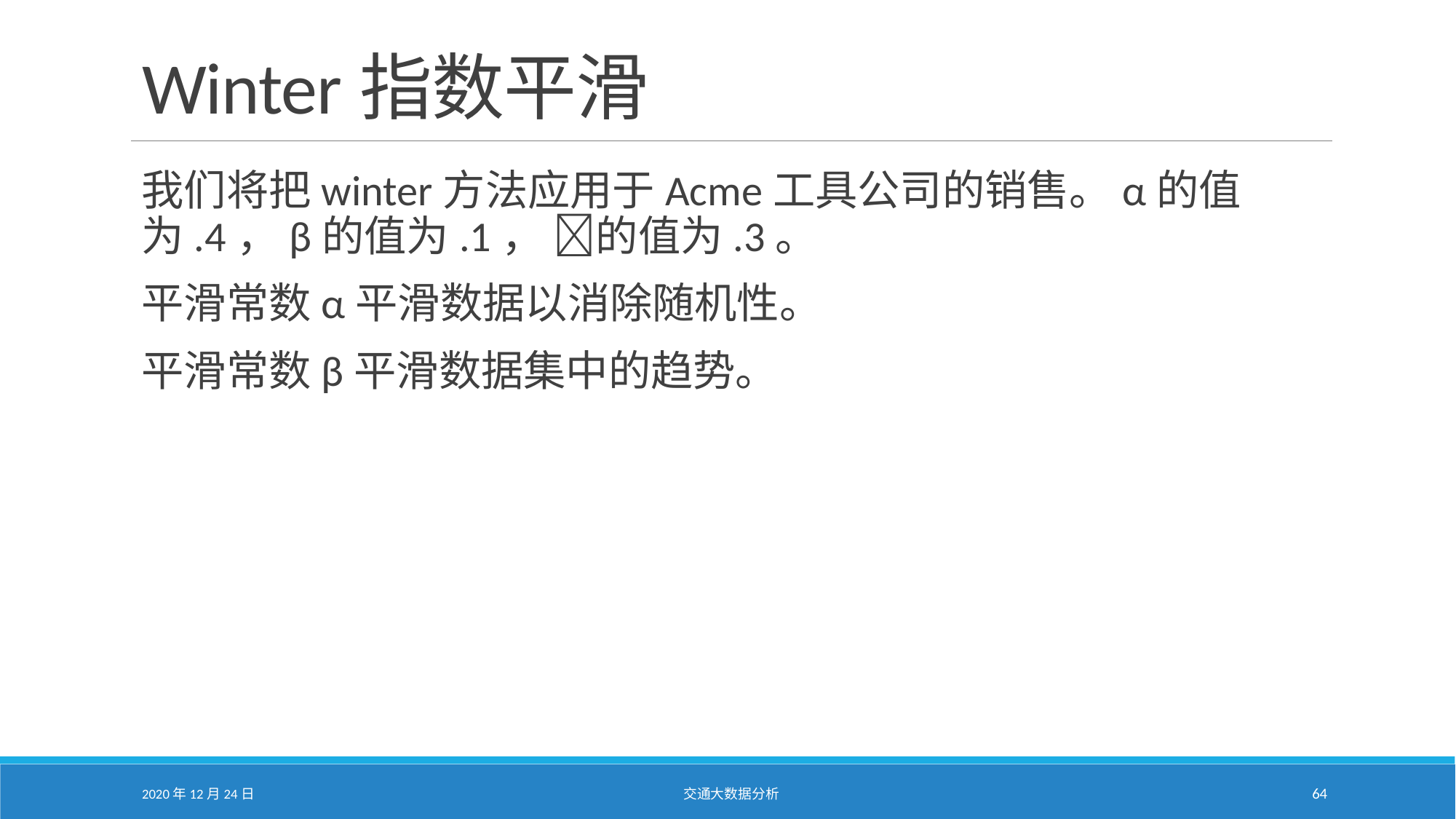

# Winter指数平滑
我们将把winter方法应用于Acme工具公司的销售。α的值为.4，β的值为.1， γ的值为.3。
平滑常数α平滑数据以消除随机性。
平滑常数β平滑数据集中的趋势。
2020年12月24日
交通大数据分析
64